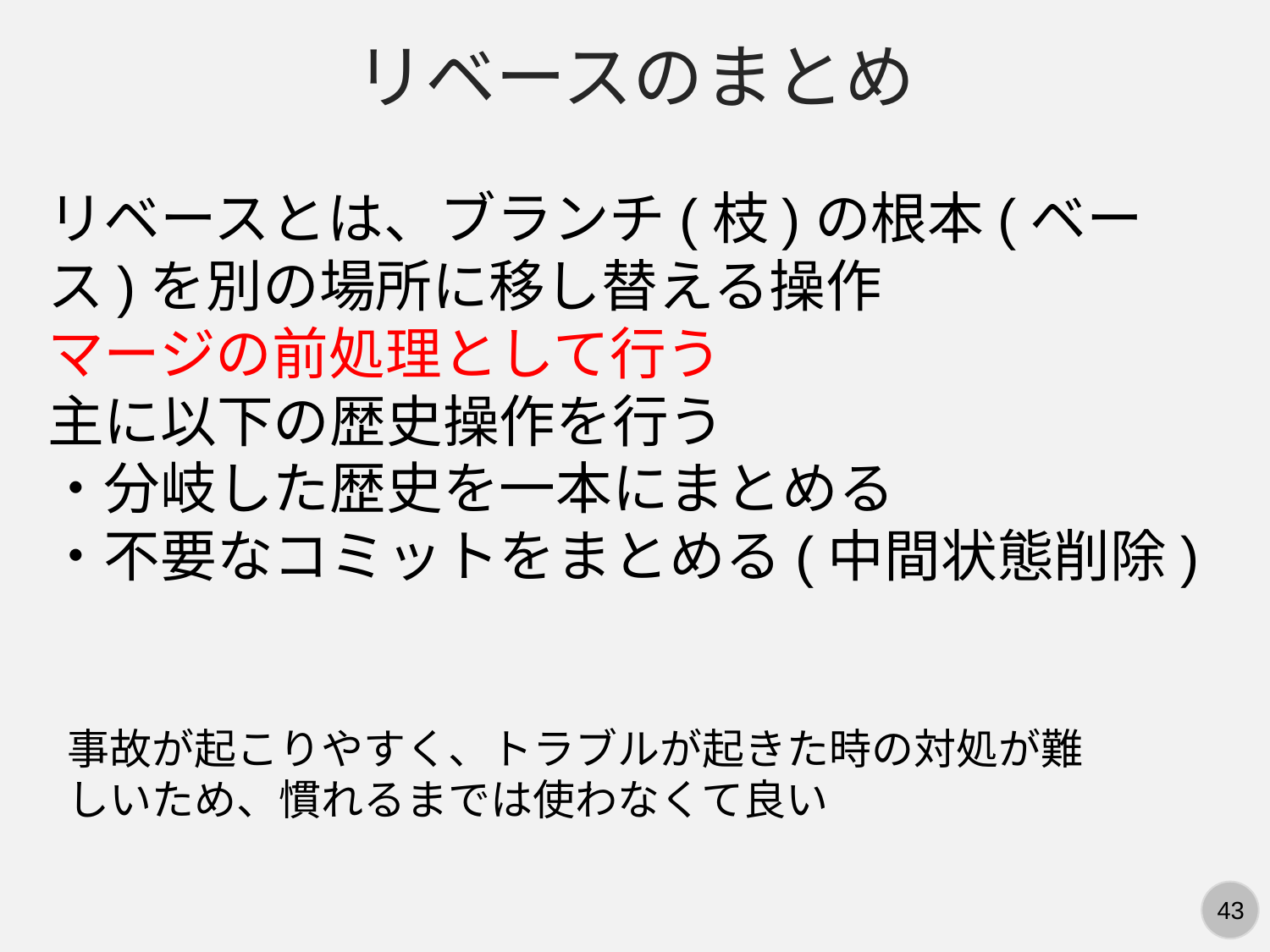

リベースのまとめ
リベースとは、ブランチ(枝)の根本(ベース)を別の場所に移し替える操作
マージの前処理として行う
主に以下の歴史操作を行う
・分岐した歴史を一本にまとめる
・不要なコミットをまとめる(中間状態削除)
事故が起こりやすく、トラブルが起きた時の対処が難しいため、慣れるまでは使わなくて良い